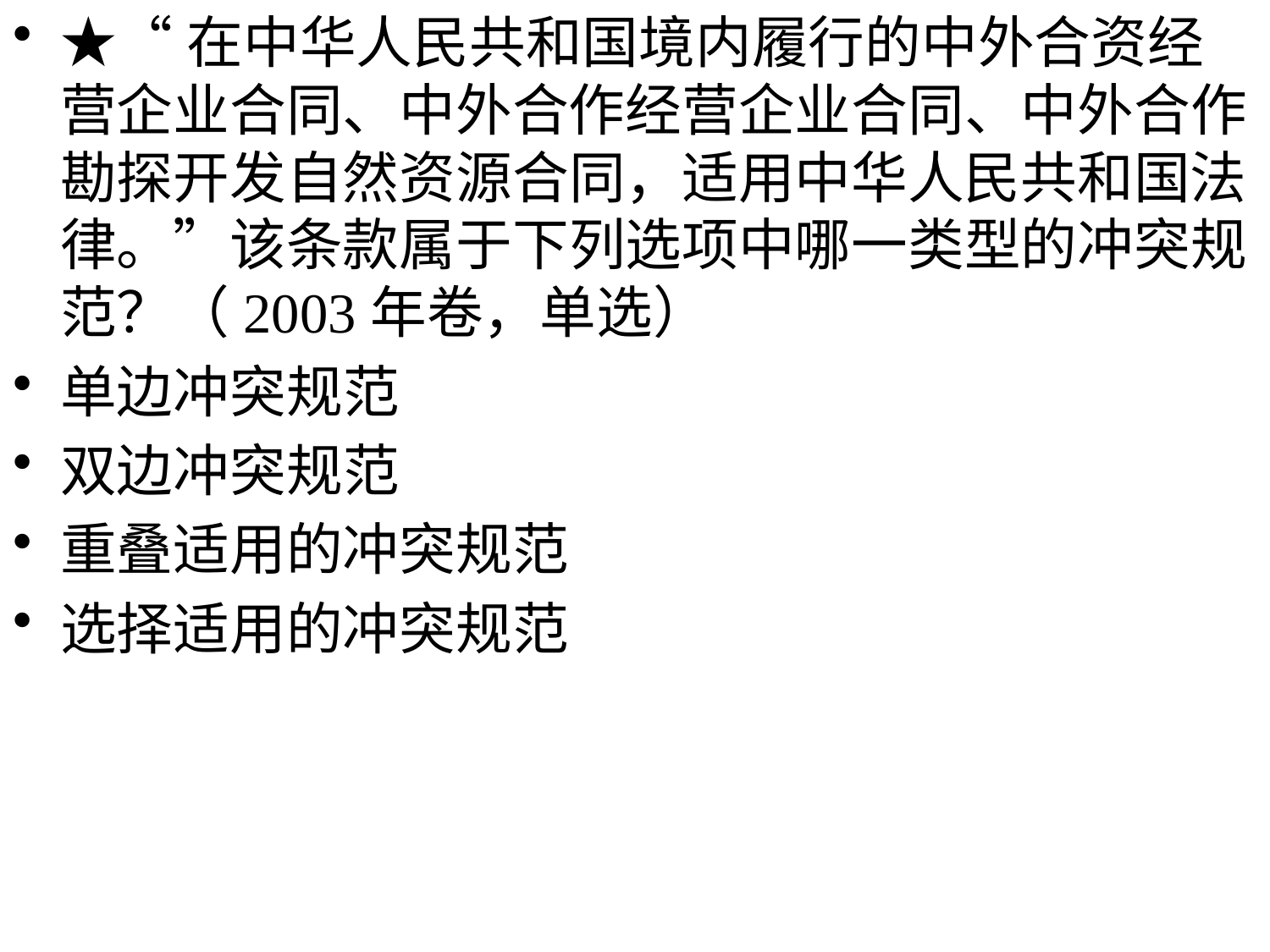

★“在中华人民共和国境内履行的中外合资经营企业合同、中外合作经营企业合同、中外合作勘探开发自然资源合同，适用中华人民共和国法律。”该条款属于下列选项中哪一类型的冲突规范？（2003年卷，单选）
单边冲突规范
双边冲突规范
重叠适用的冲突规范
选择适用的冲突规范